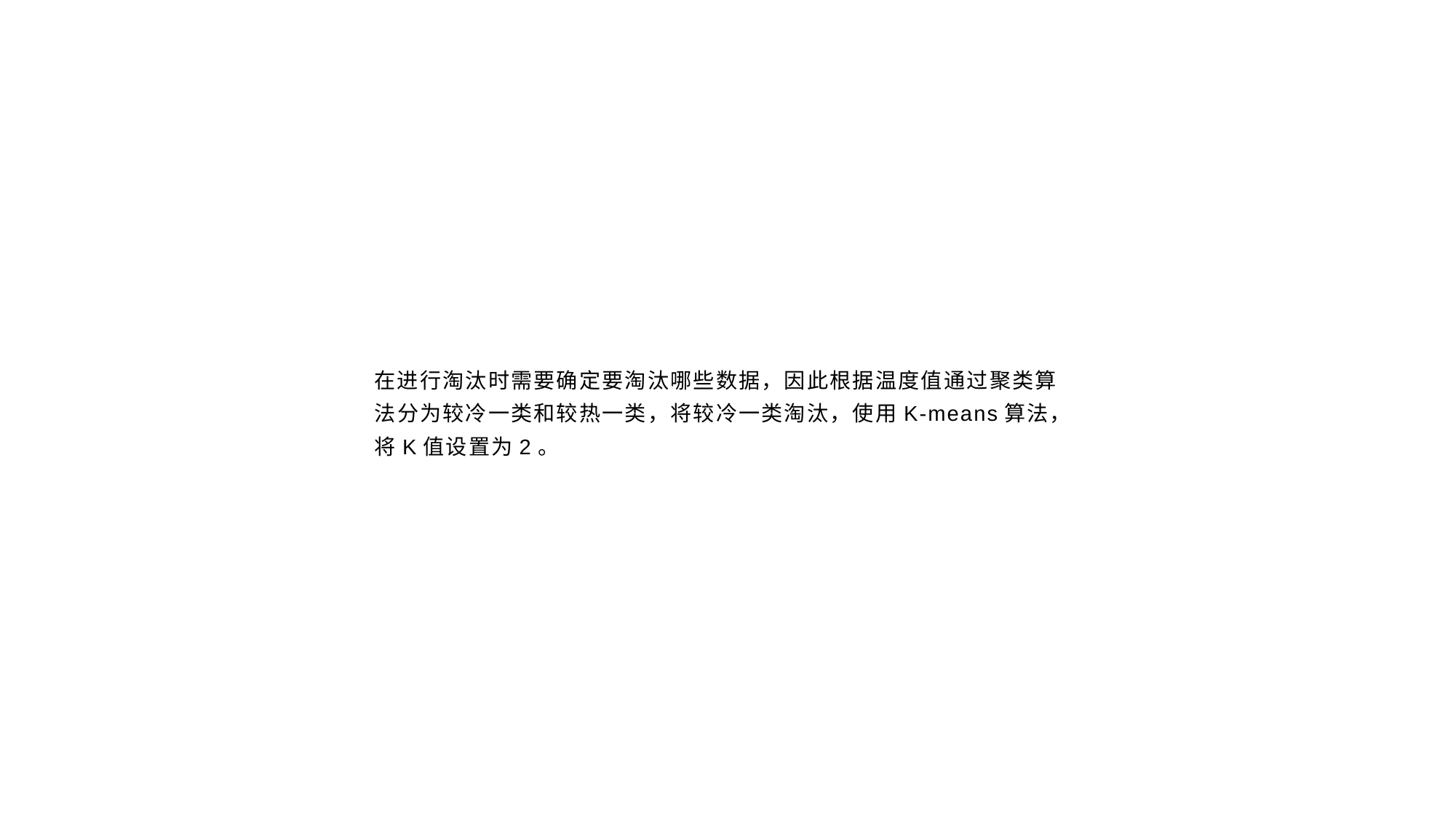

在进行淘汰时需要确定要淘汰哪些数据，因此根据温度值通过聚类算法分为较冷一类和较热一类，将较冷一类淘汰，使用K-means算法，将K值设置为2。